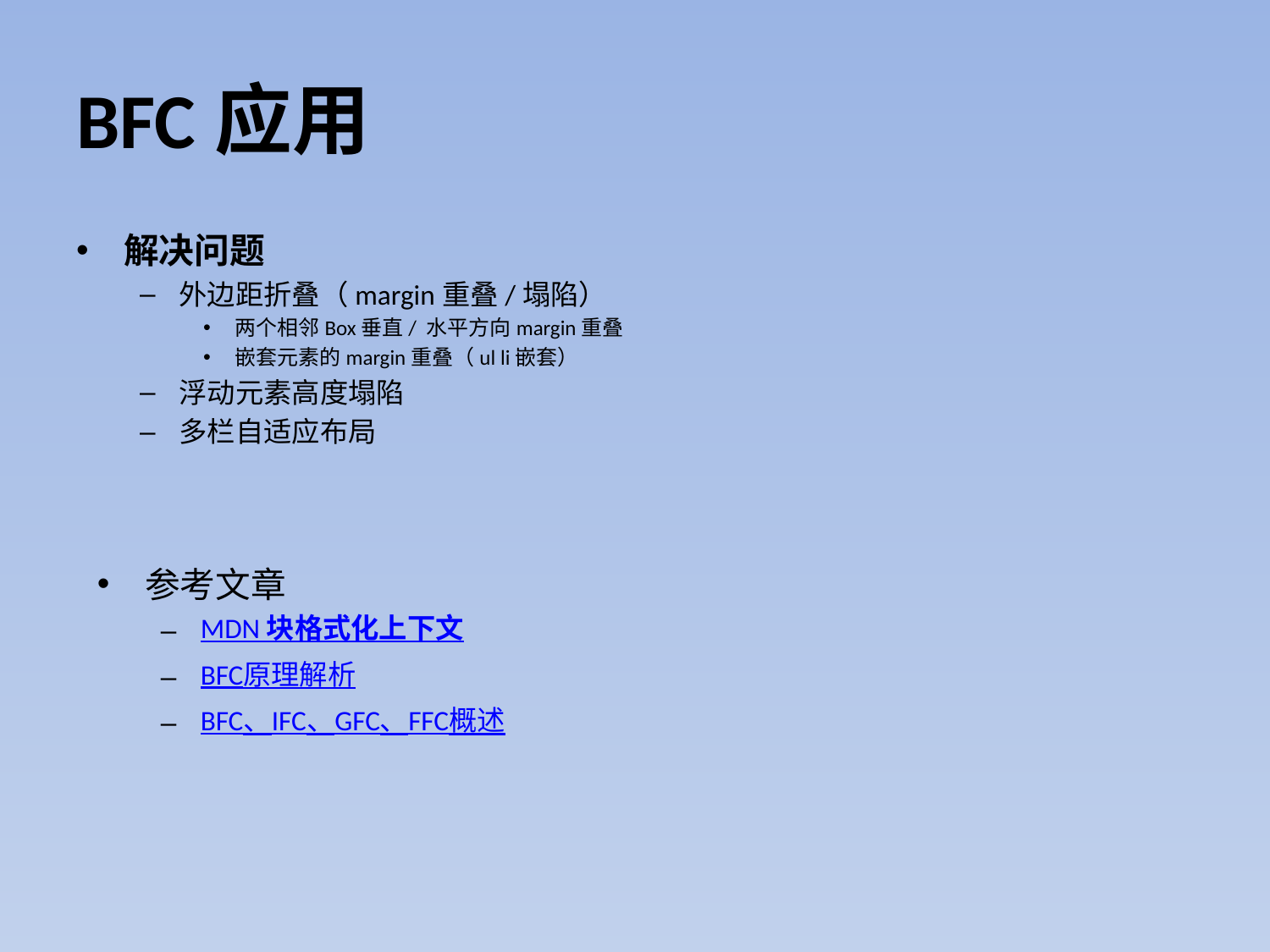

# BFC应用
解决问题
外边距折叠（margin重叠/塌陷）
两个相邻Box垂直/ 水平方向margin重叠
嵌套元素的margin重叠（ul li嵌套）
浮动元素高度塌陷
多栏自适应布局
参考文章
MDN 块格式化上下文
BFC原理解析
BFC、IFC、GFC、FFC概述